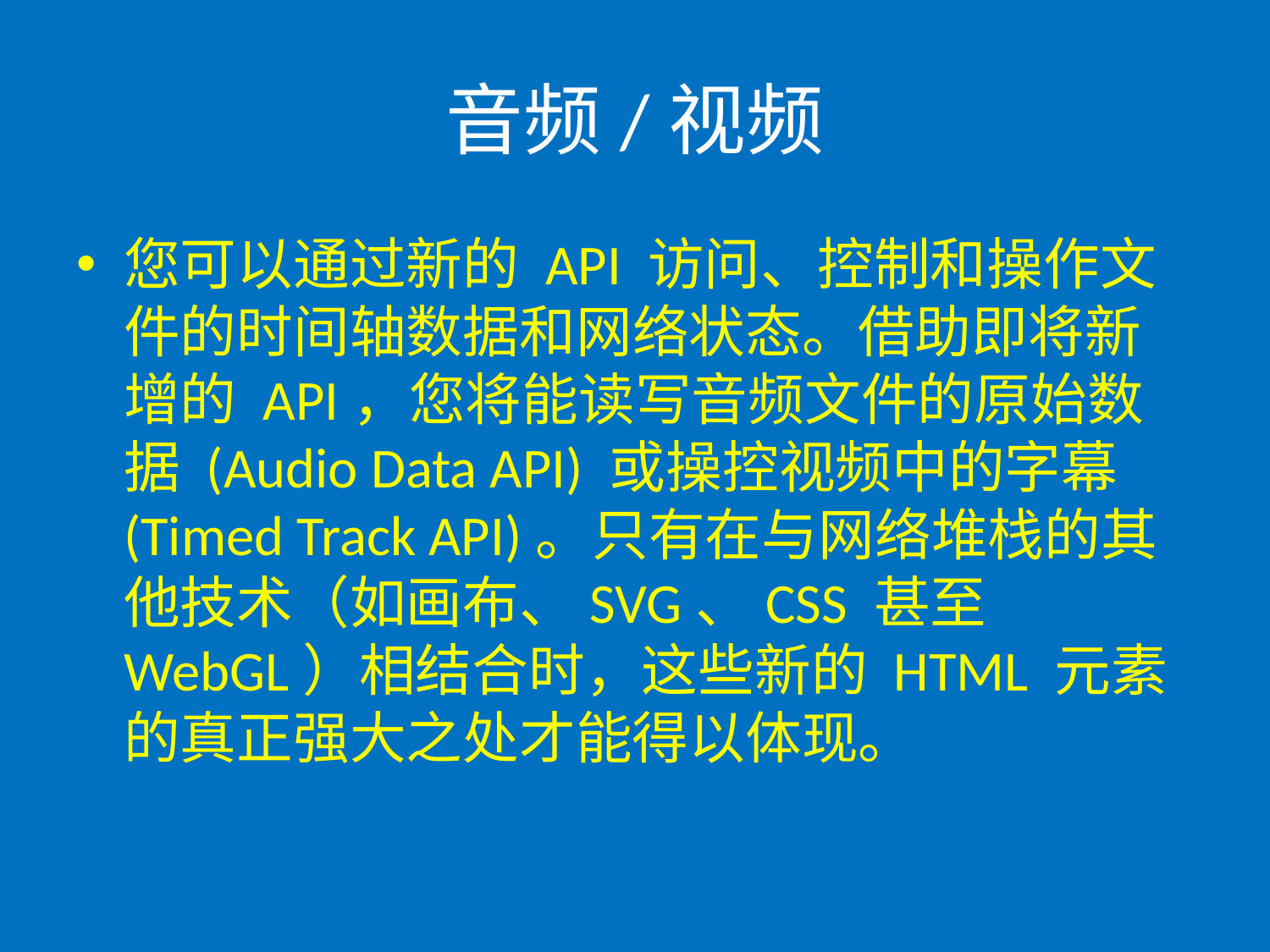

# 音频/视频
您可以通过新的 API 访问、控制和操作文件的时间轴数据和网络状态。借助即将新增的 API，您将能读写音频文件的原始数据 (Audio Data API) 或操控视频中的字幕 (Timed Track API)。只有在与网络堆栈的其他技术（如画布、SVG、CSS 甚至 WebGL）相结合时，这些新的 HTML 元素的真正强大之处才能得以体现。